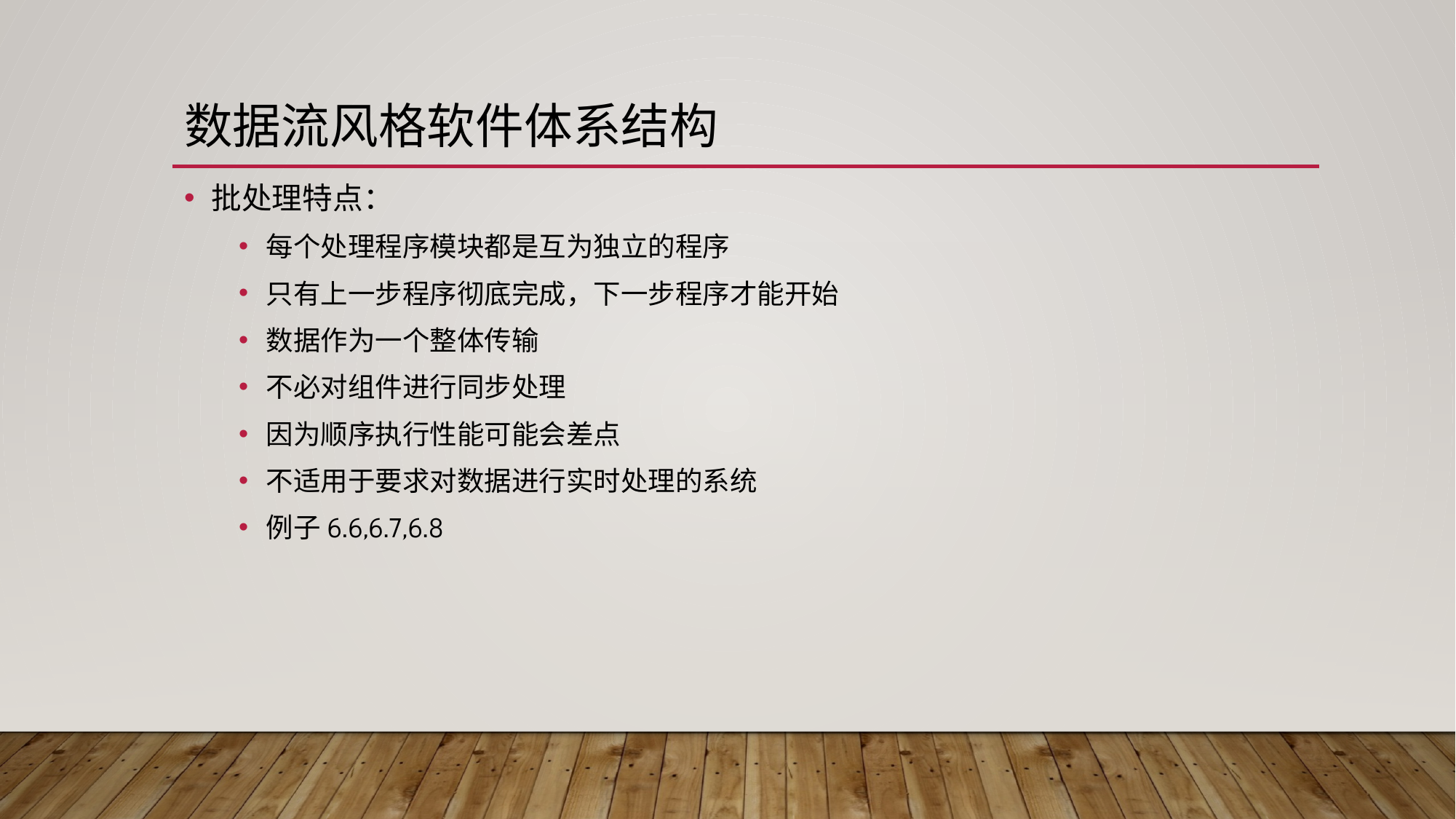

# 数据流风格软件体系结构
批处理特点：
每个处理程序模块都是互为独立的程序
只有上一步程序彻底完成，下一步程序才能开始
数据作为一个整体传输
不必对组件进行同步处理
因为顺序执行性能可能会差点
不适用于要求对数据进行实时处理的系统
例子6.6,6.7,6.8